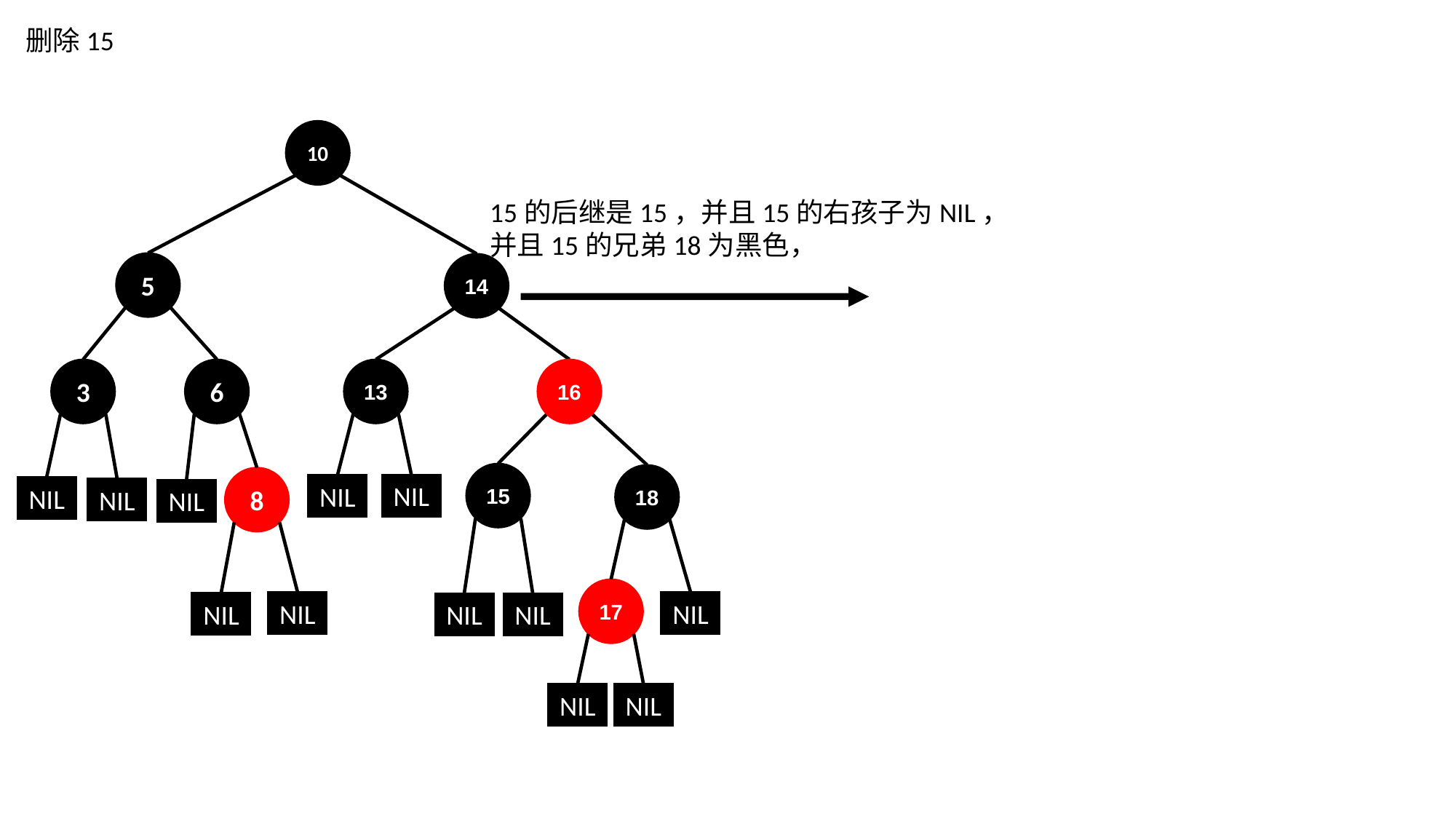

删除15
10
15的后继是15，并且15的右孩子为NIL，
并且15的兄弟18为黑色，
5
14
3
6
13
16
15
18
8
NIL
NIL
NIL
NIL
NIL
17
NIL
NIL
NIL
NIL
NIL
NIL
NIL